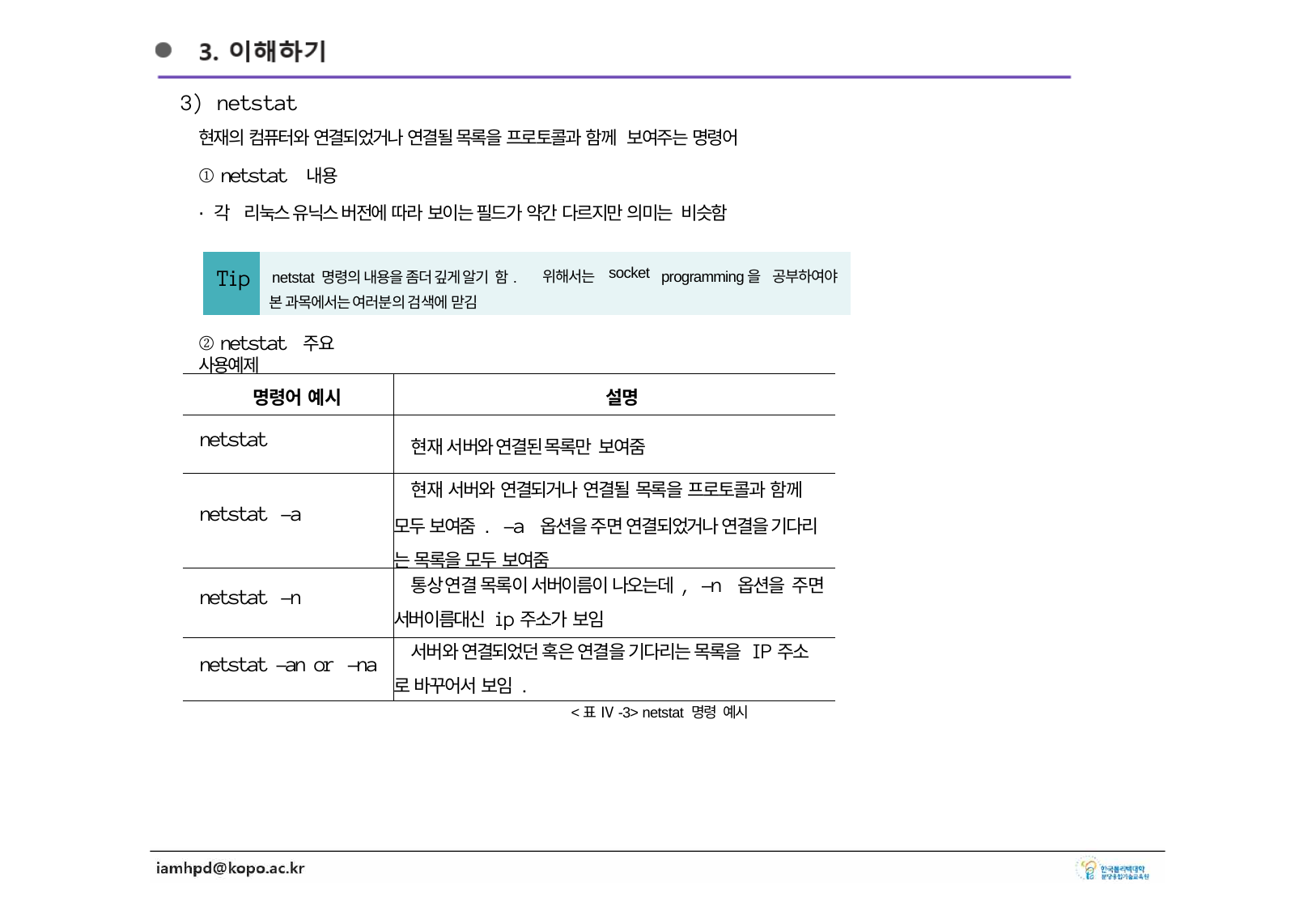

3) netstat
현재의 컴퓨터와 연결되었거나 연결될 목록을 프로토콜과 함께 보여주는 명령어
① netstat 내용
∙각 리눅스 유닉스 버전에 따라 보이는 필드가 약간 다르지만 의미는 비슷함
| Tip | netstat 명령의 내용을 좀더 깊게 알기 함. 본 과목에서는 여러분의 검색에 맏김 | 위해서는 | socket | programming을 | 공부하여야 |
| --- | --- | --- | --- | --- | --- |
② netstat 주요 사용예제
| 명령어 예시 | 설명 |
| --- | --- |
| netstat | 현재 서버와 연결된 목록만 보여줌 |
| netstat -a | 현재 서버와 연결되거나 연결될 목록을 프로토콜과 함께 모두 보여줌. -a 옵션을 주면 연결되었거나 연결을 기다리 는 목록을 모두 보여줌 |
| netstat -n | 통상 연결 목록이 서버이름이 나오는데, -n 옵션을 주면 서버이름대신 ip주소가 보임 |
| netstat -an or -na | 서버와 연결되었던 혹은 연결을 기다리는 목록을 IP주소 로 바꾸어서 보임. |
<표 Ⅳ-3> netstat 명령 예시